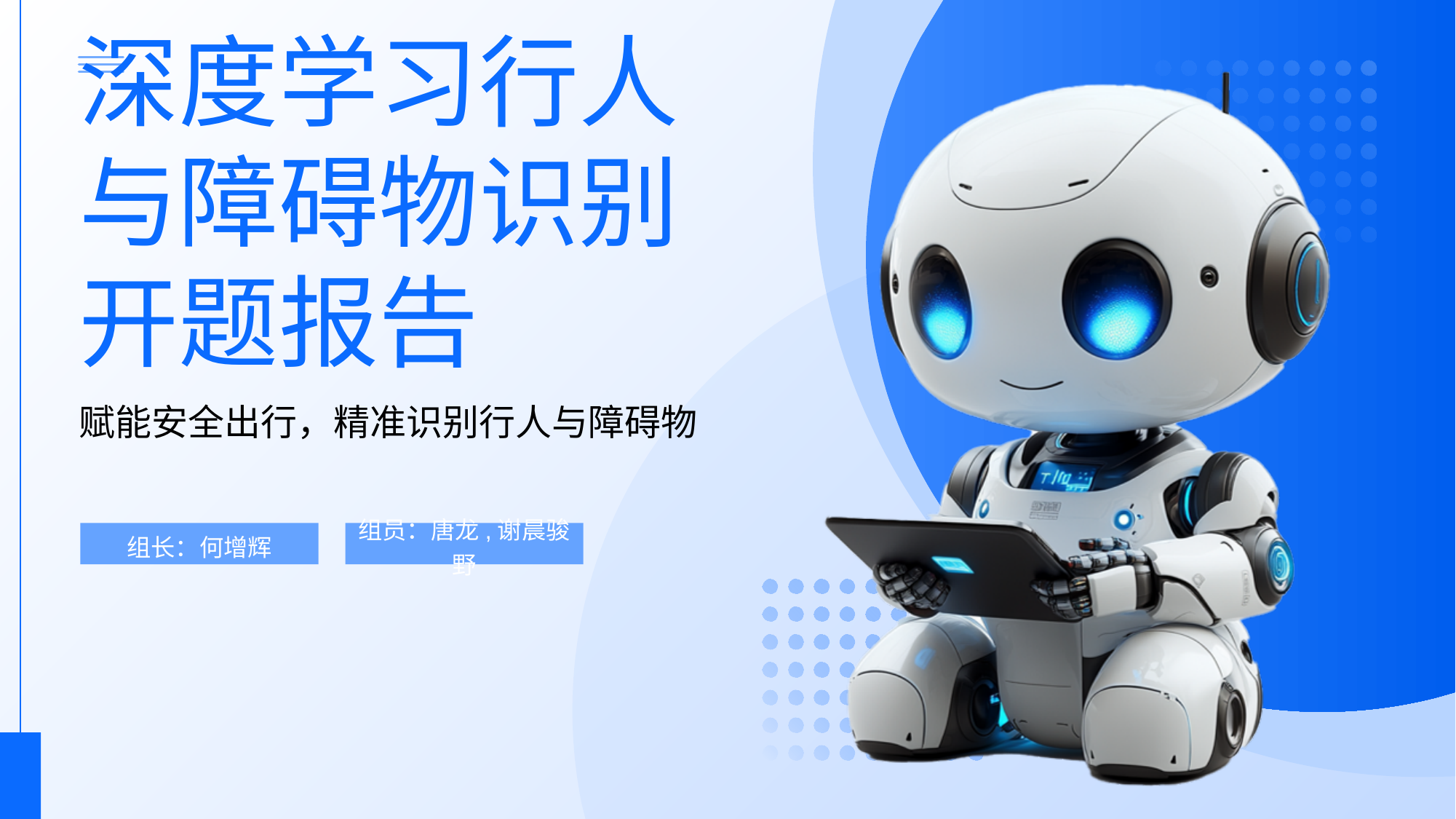

# 深度学习行人与障碍物识别开题报告
赋能安全出行，精准识别行人与障碍物
组长：何增辉
组员：唐龙,谢晨骏野